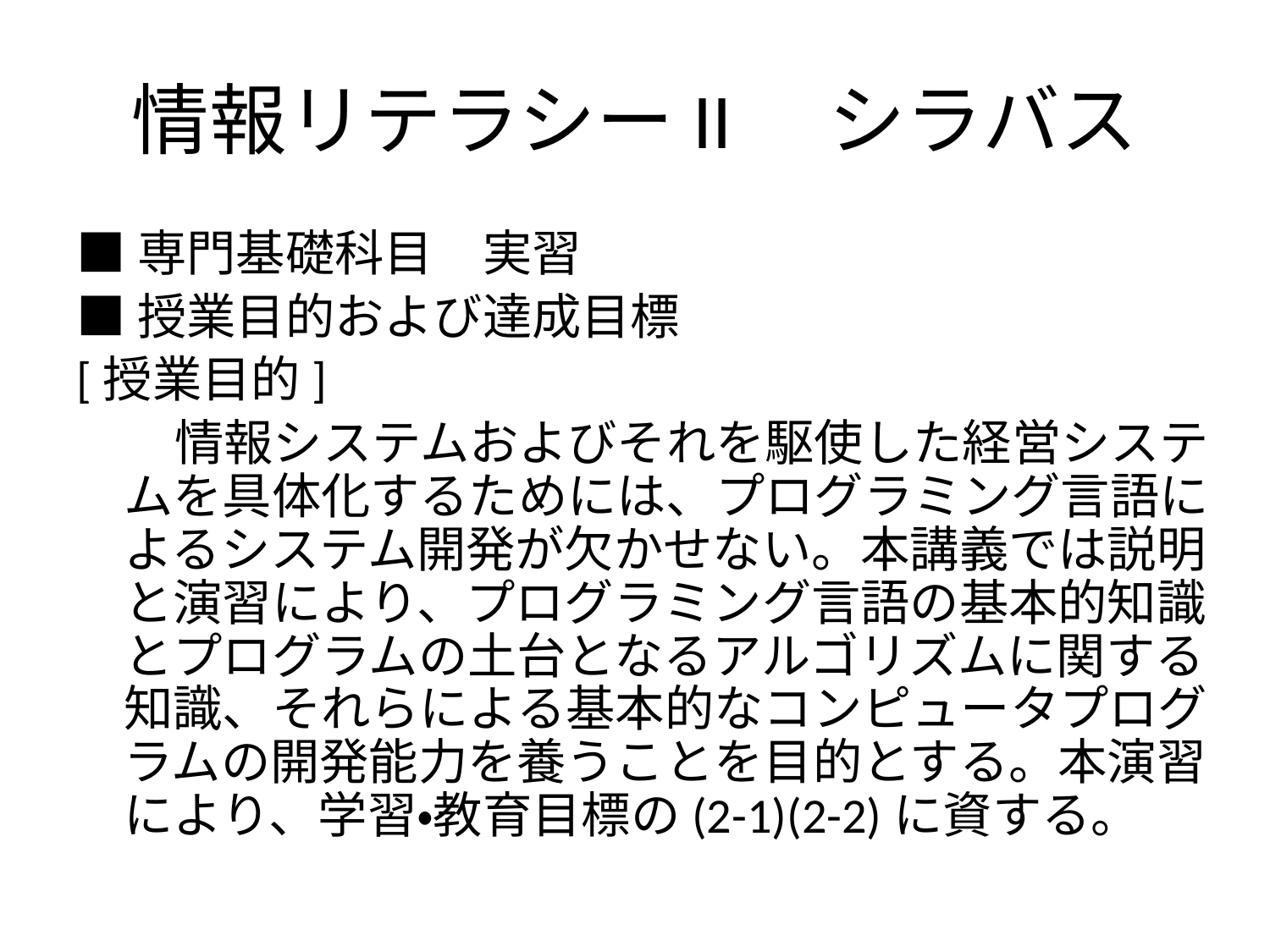

# 情報リテラシーII　シラバス
■専門基礎科目　実習
■授業目的および達成目標
[授業目的]
　　情報システムおよびそれを駆使した経営システムを具体化するためには、プログラミング言語によるシステム開発が欠かせない。本講義では説明と演習により、プログラミング言語の基本的知識とプログラムの土台となるアルゴリズムに関する知識、それらによる基本的なコンピュータプログラムの開発能力を養うことを目的とする。本演習により、学習・教育目標の(2-1)(2-2)に資する。